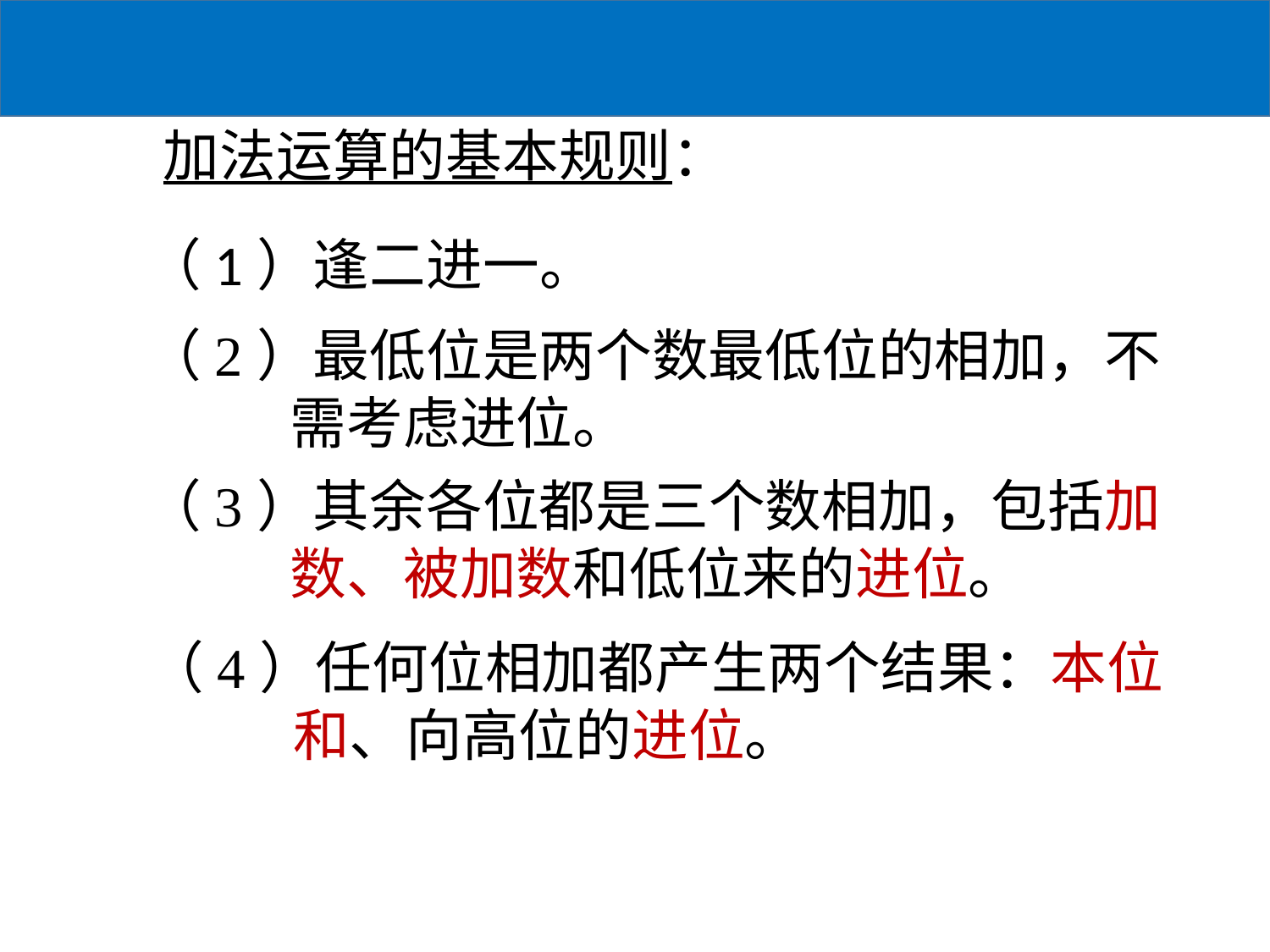

加法运算的基本规则：
（1）逢二进一。
（2）最低位是两个数最低位的相加，不需考虑进位。
（3）其余各位都是三个数相加，包括加数、被加数和低位来的进位。
（4）任何位相加都产生两个结果：本位和、向高位的进位。